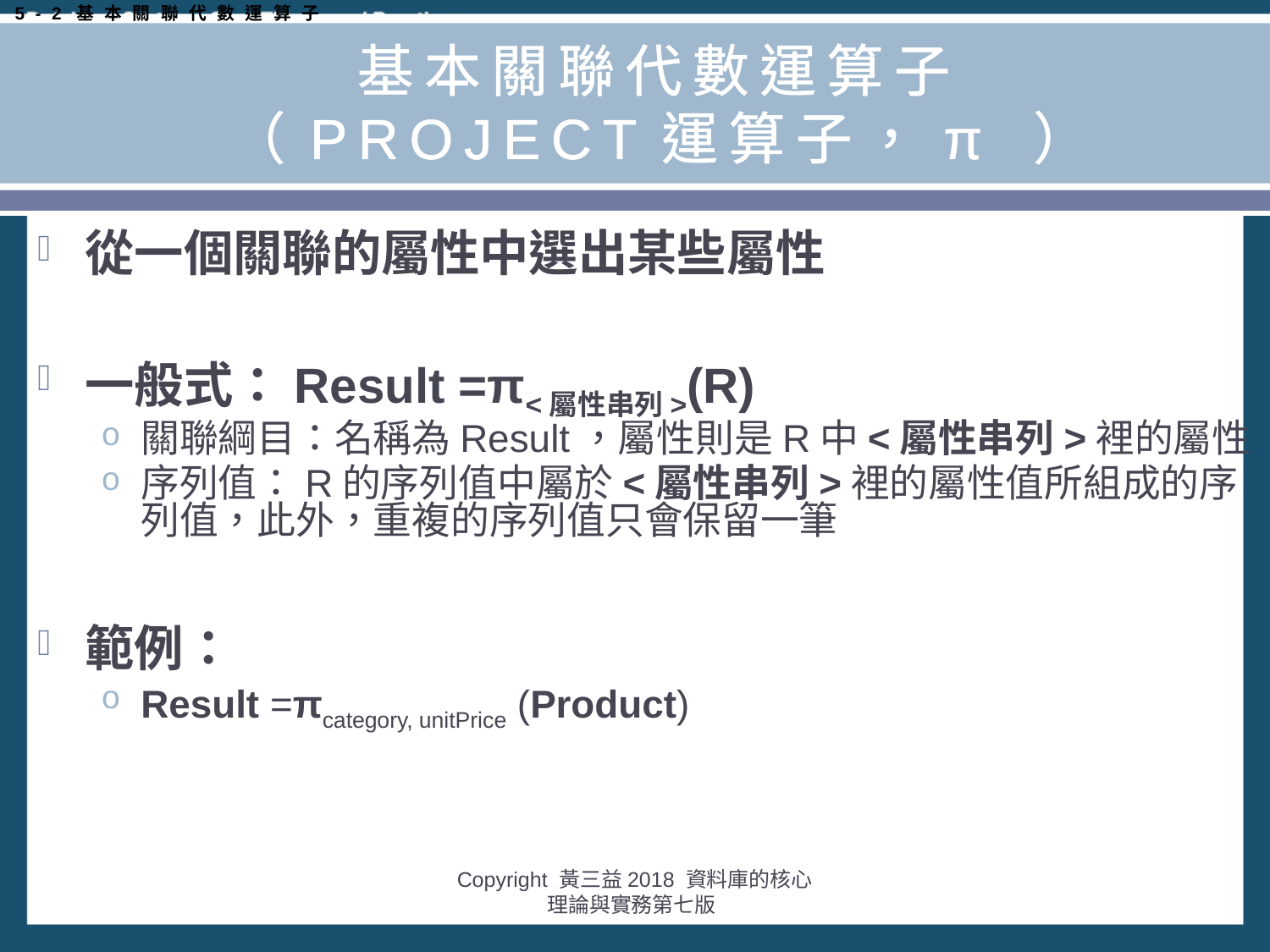

5-2基本關聯代數運算子
# 基本關聯代數運算子 （PROJECT運算子，π ）
從一個關聯的屬性中選出某些屬性

一般式：Result =π<屬性串列>(R)
關聯綱目：名稱為Result，屬性則是R中<屬性串列>裡的屬性
序列值：R的序列值中屬於<屬性串列>裡的屬性值所組成的序列值，此外，重複的序列值只會保留一筆

範例：
Result =πcategory, unitPrice (Product)

Copyright 黃三益2018 資料庫的核心理論與實務第七版